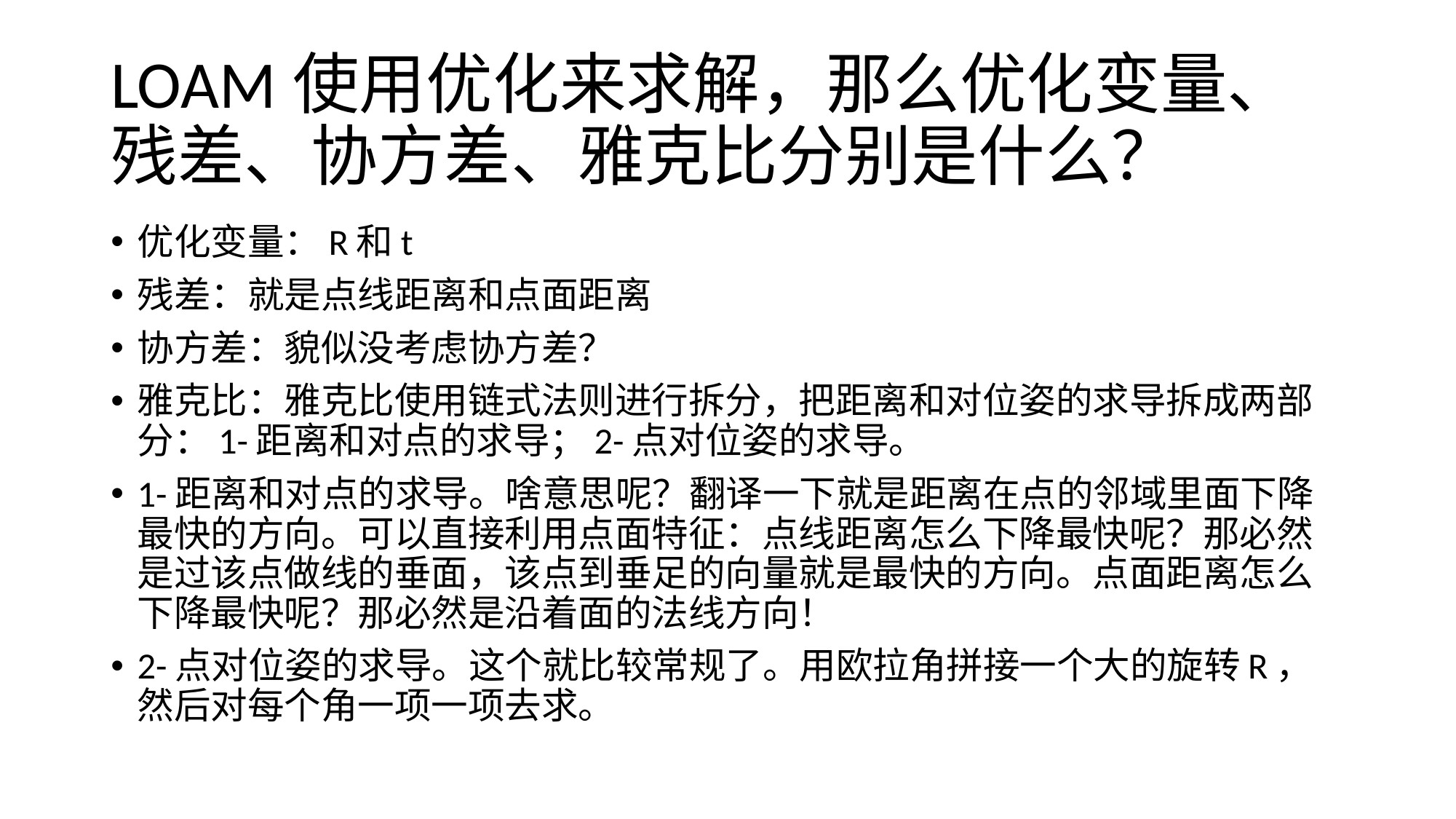

# LOAM使用优化来求解，那么优化变量、残差、协方差、雅克比分别是什么？
优化变量：R和t
残差：就是点线距离和点面距离
协方差：貌似没考虑协方差？
雅克比：雅克比使用链式法则进行拆分，把距离和对位姿的求导拆成两部分：1-距离和对点的求导；2-点对位姿的求导。
1-距离和对点的求导。啥意思呢？翻译一下就是距离在点的邻域里面下降最快的方向。可以直接利用点面特征：点线距离怎么下降最快呢？那必然是过该点做线的垂面，该点到垂足的向量就是最快的方向。点面距离怎么下降最快呢？那必然是沿着面的法线方向！
2-点对位姿的求导。这个就比较常规了。用欧拉角拼接一个大的旋转R，然后对每个角一项一项去求。